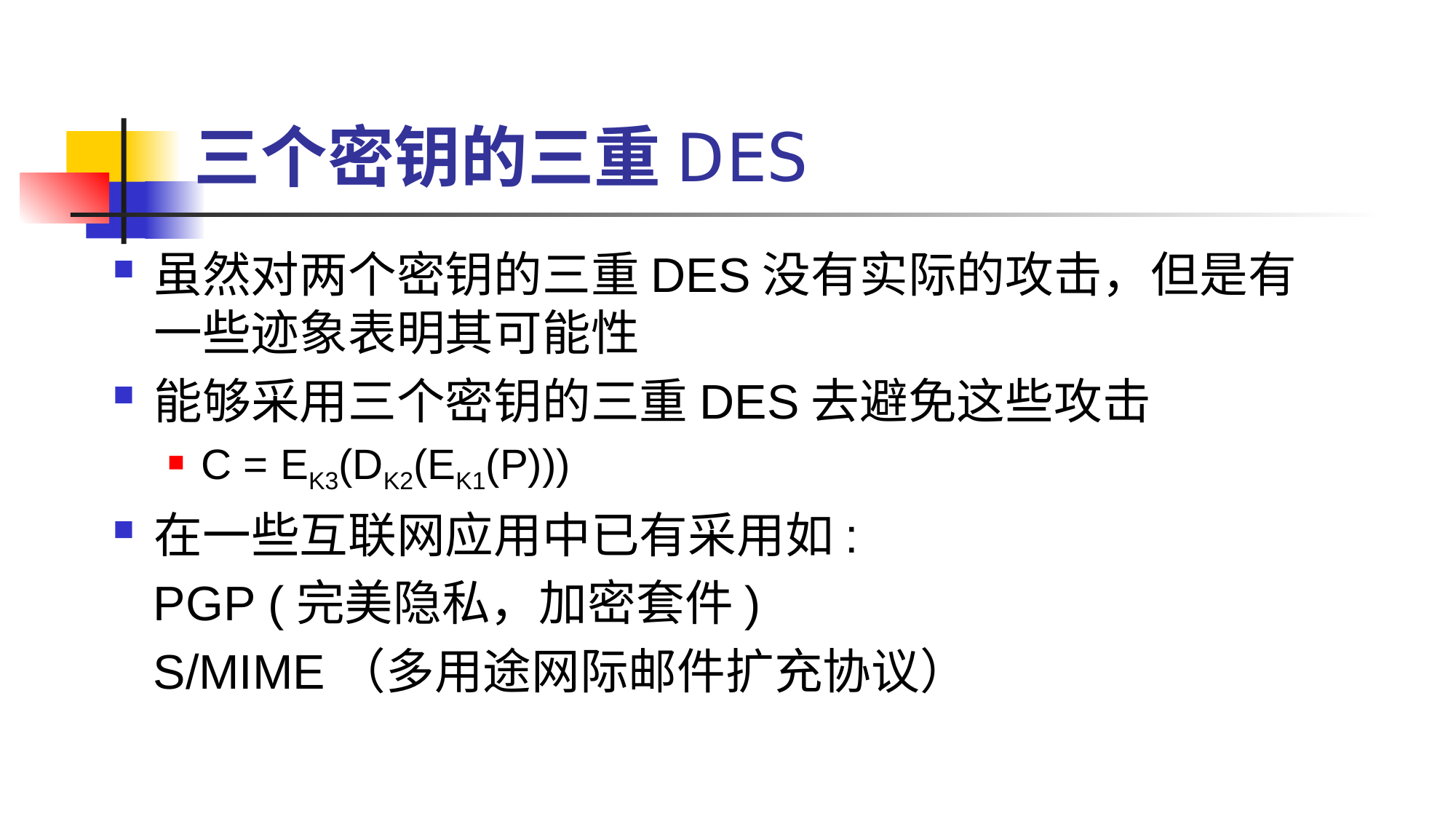

# 三个密钥的三重DES
虽然对两个密钥的三重DES没有实际的攻击，但是有一些迹象表明其可能性
能够采用三个密钥的三重DES去避免这些攻击
C = EK3(DK2(EK1(P)))
在一些互联网应用中已有采用如:
   PGP (完美隐私，加密套件)
   S/MIME（多用途网际邮件扩充协议）